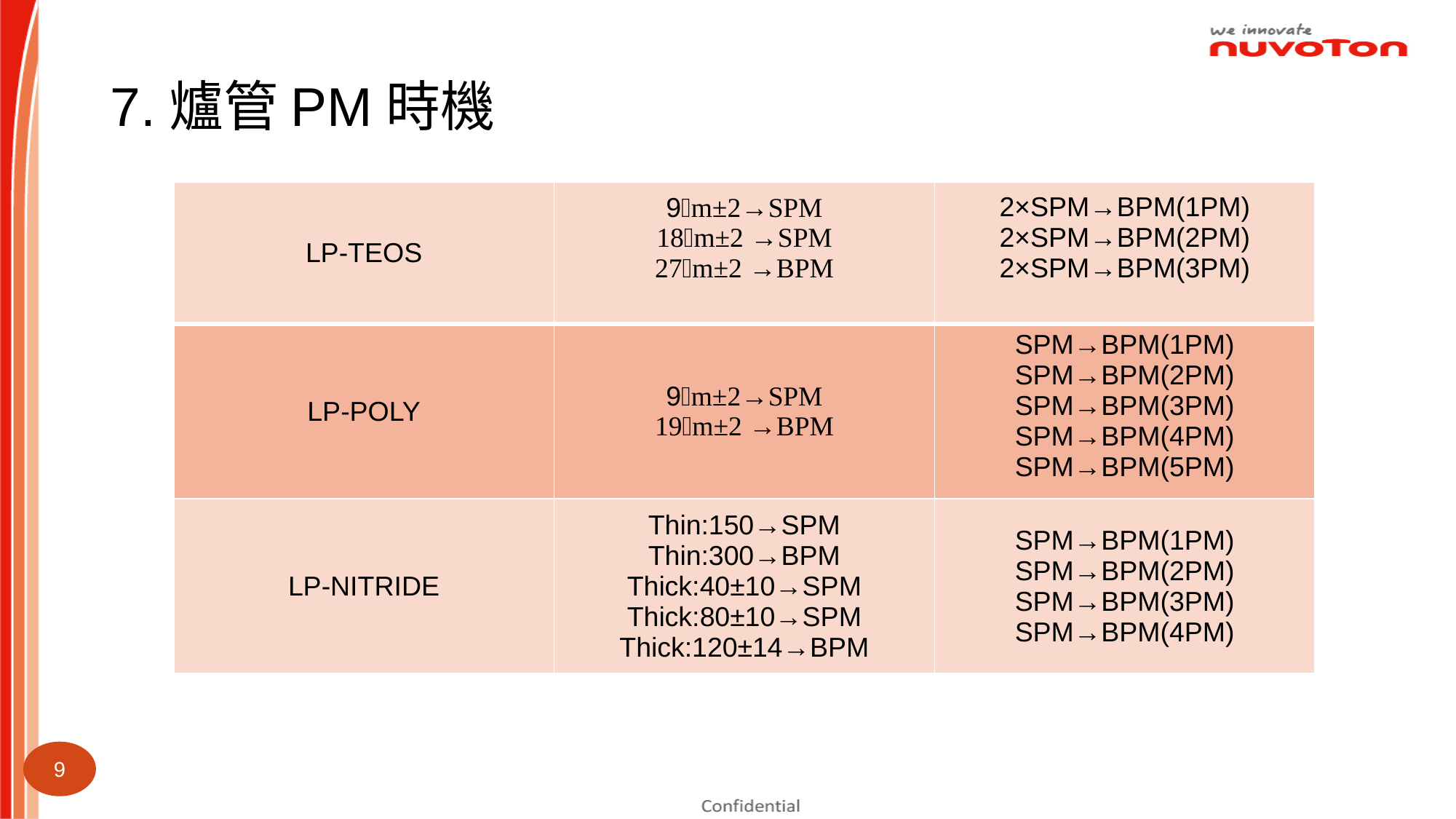

7.爐管PM時機
| LP-TEOS | 9μm±2→SPM 18μm±2 →SPM 27μm±2 →BPM | 2×SPM→BPM(1PM) 2×SPM→BPM(2PM) 2×SPM→BPM(3PM) |
| --- | --- | --- |
| LP-POLY | 9μm±2→SPM 19μm±2 →BPM | SPM→BPM(1PM) SPM→BPM(2PM) SPM→BPM(3PM) SPM→BPM(4PM) SPM→BPM(5PM) |
| LP-NITRIDE | Thin:150→SPM Thin:300→BPM Thick:40±10→SPM Thick:80±10→SPM Thick:120±14→BPM | SPM→BPM(1PM) SPM→BPM(2PM) SPM→BPM(3PM) SPM→BPM(4PM) |
2×SPM→BPM(1PM)
9